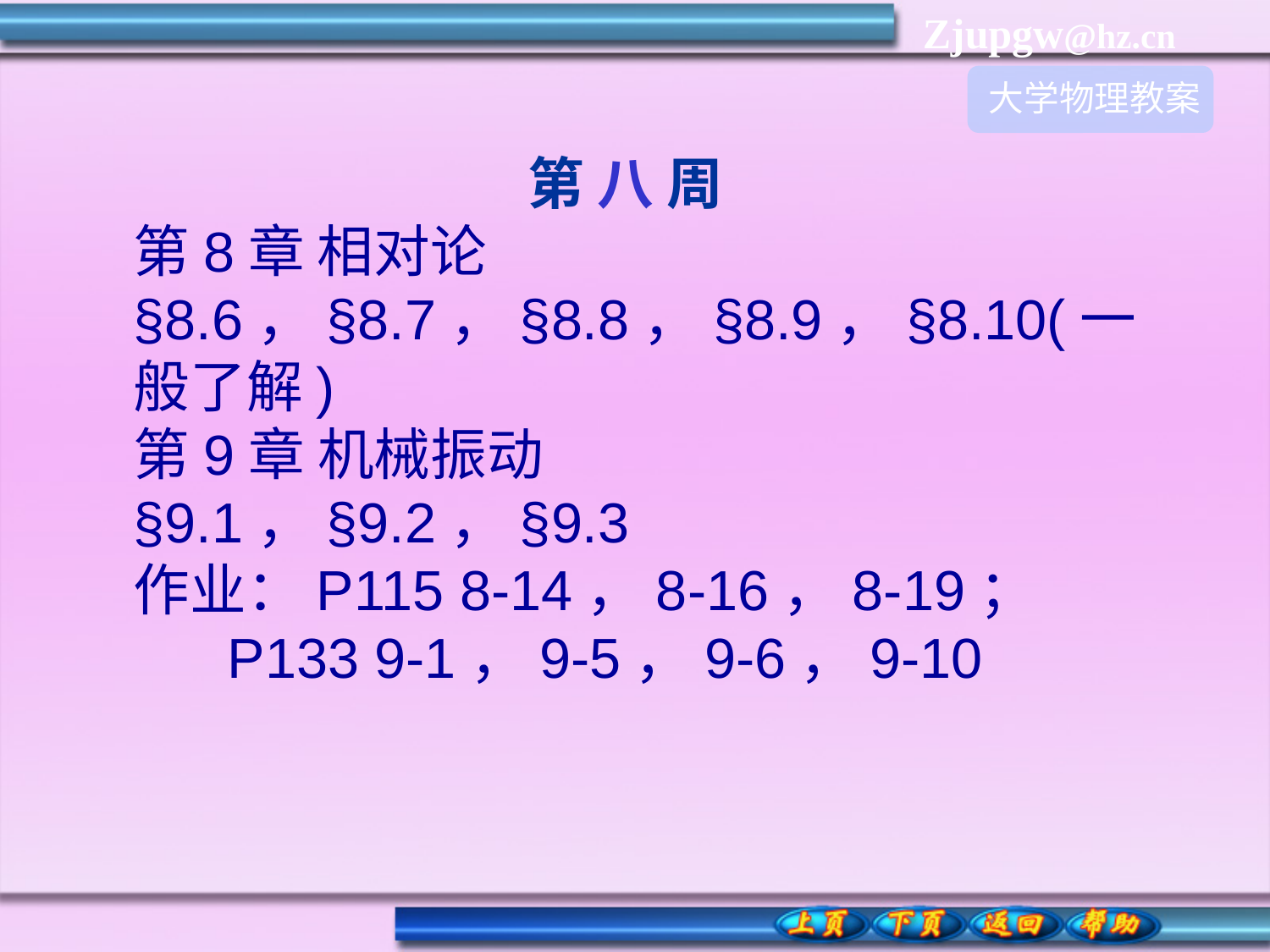

大学物理教案
第 八 周
第8章 相对论   §8.6，§8.7，§8.8，§8.9，§8.10(一般了解)
第9章 机械振动                     §9.1，§9.2，§9.3
作业：P115 8-14，8-16，8-19；
      P133 9-1，9-5，9-6，9-10
51